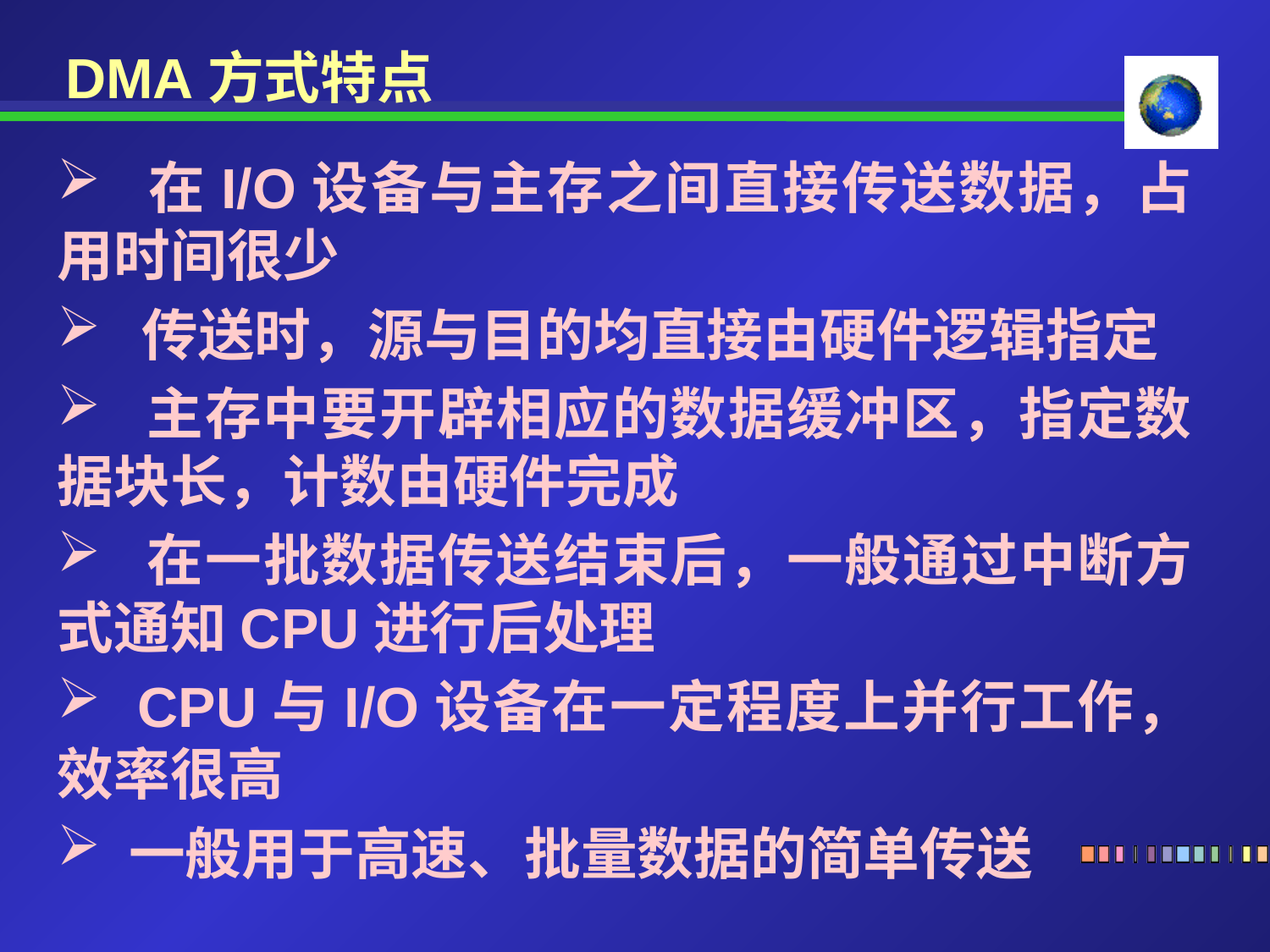

DMA方式特点
  在I/O设备与主存之间直接传送数据，占用时间很少
  传送时，源与目的均直接由硬件逻辑指定
  主存中要开辟相应的数据缓冲区，指定数据块长，计数由硬件完成
  在一批数据传送结束后，一般通过中断方式通知CPU进行后处理
  CPU与I/O设备在一定程度上并行工作，效率很高
 一般用于高速、批量数据的简单传送
71